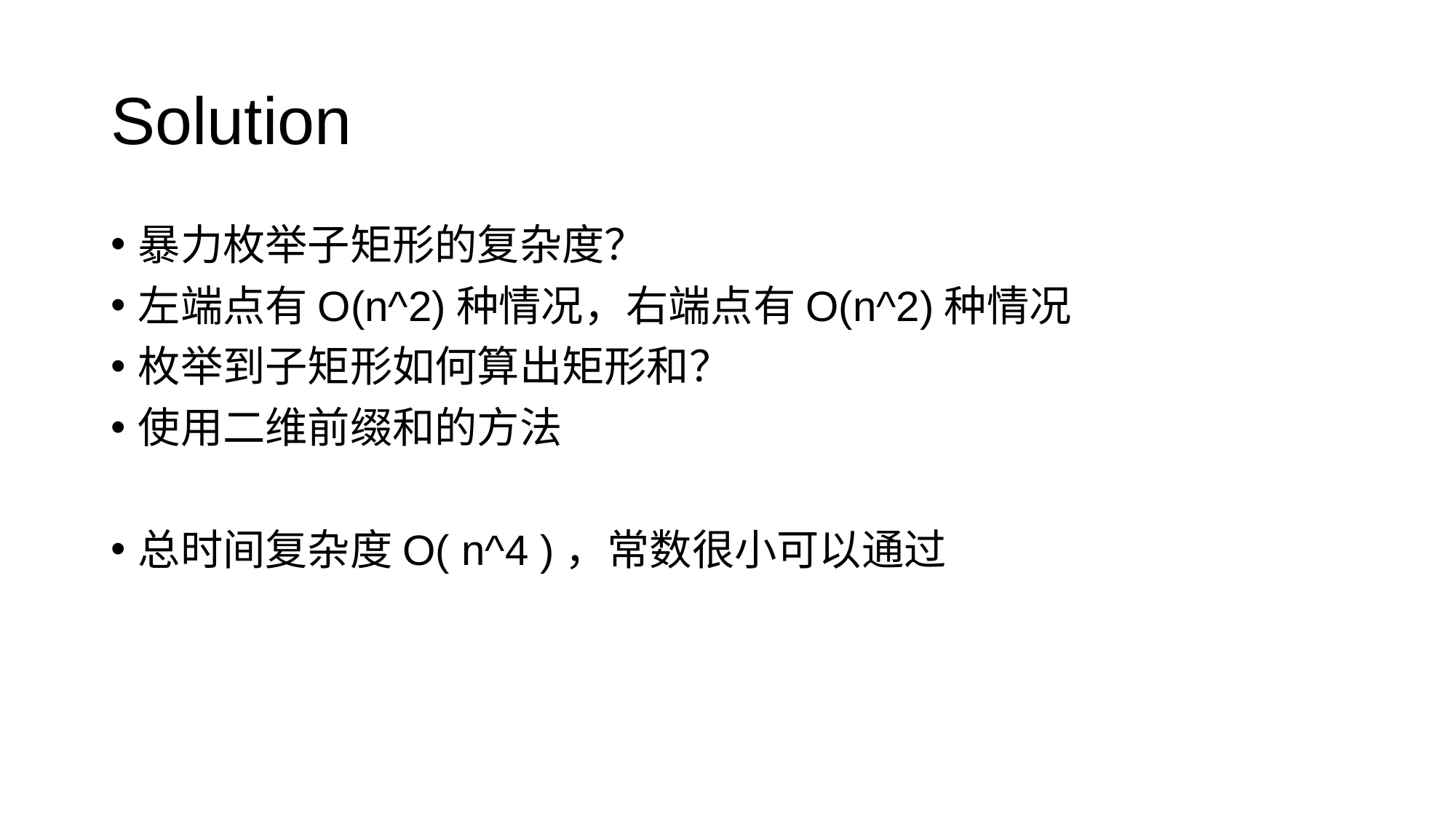

# Solution
暴力枚举子矩形的复杂度？
左端点有O(n^2)种情况，右端点有O(n^2)种情况
枚举到子矩形如何算出矩形和？
使用二维前缀和的方法

总时间复杂度O( n^4 )，常数很小可以通过